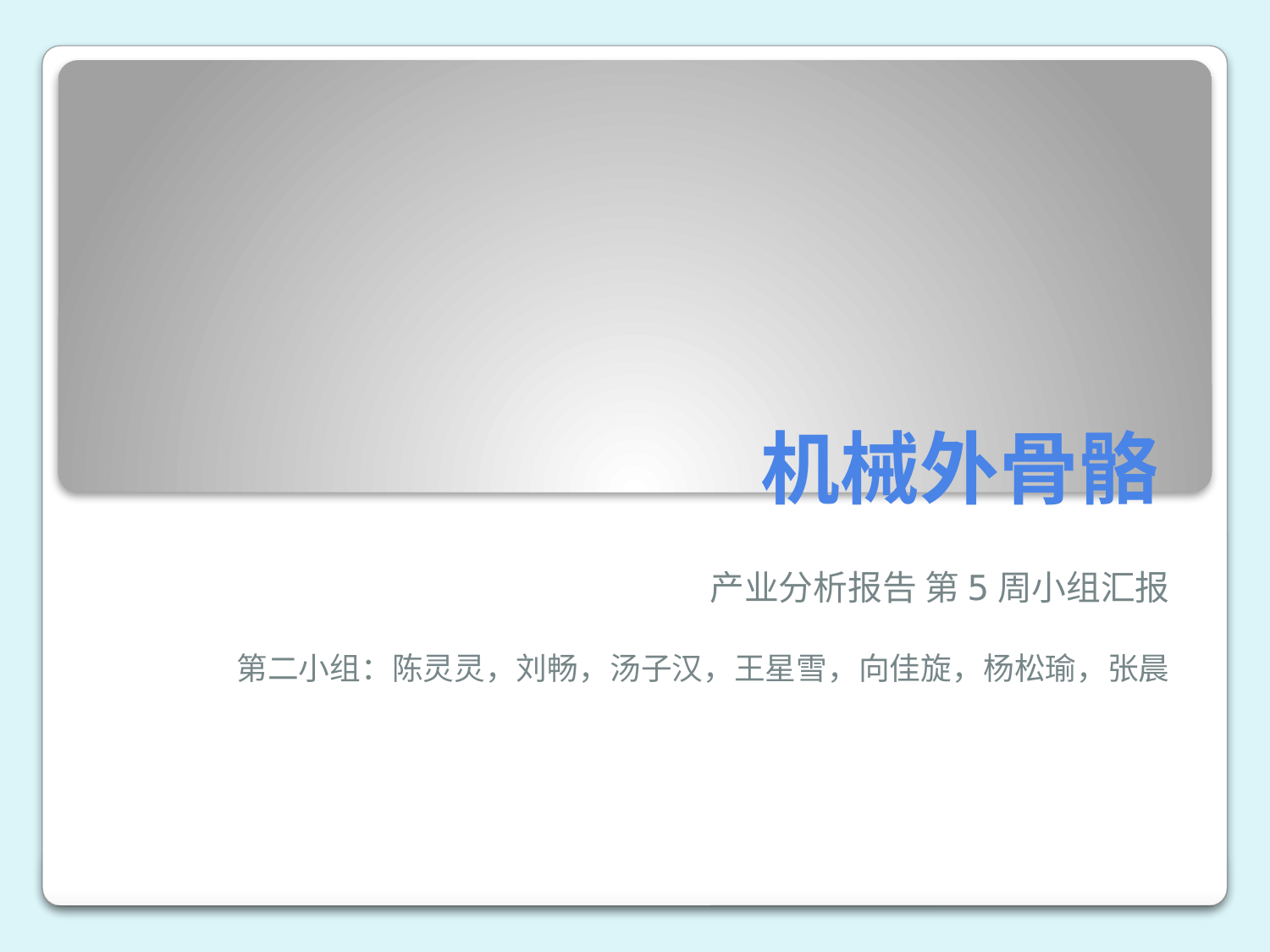

# 机械外骨骼
产业分析报告 第5周小组汇报

第二小组：陈灵灵，刘畅，汤子汉，王星雪，向佳旋，杨松瑜，张晨